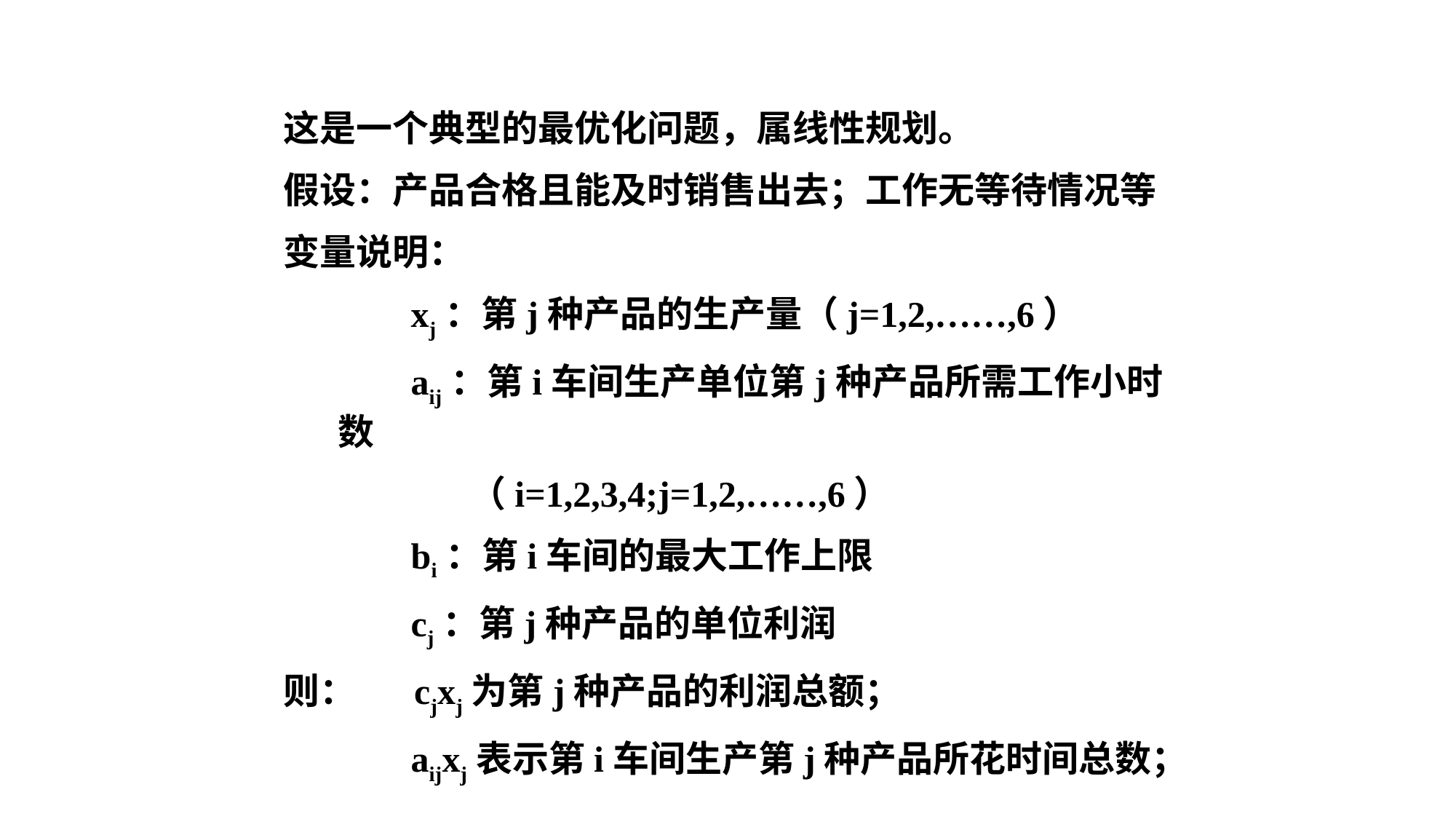

这是一个典型的最优化问题，属线性规划。
假设：产品合格且能及时销售出去；工作无等待情况等
变量说明：
        xj：第j种产品的生产量（j=1,2,……,6）
        aij：第i车间生产单位第j种产品所需工作小时数
               （i=1,2,3,4;j=1,2,……,6）
        bi：第i车间的最大工作上限
        cj：第j种产品的单位利润
则：      cjxj为第j种产品的利润总额；
              aijxj表示第i车间生产第j种产品所花时间总数；